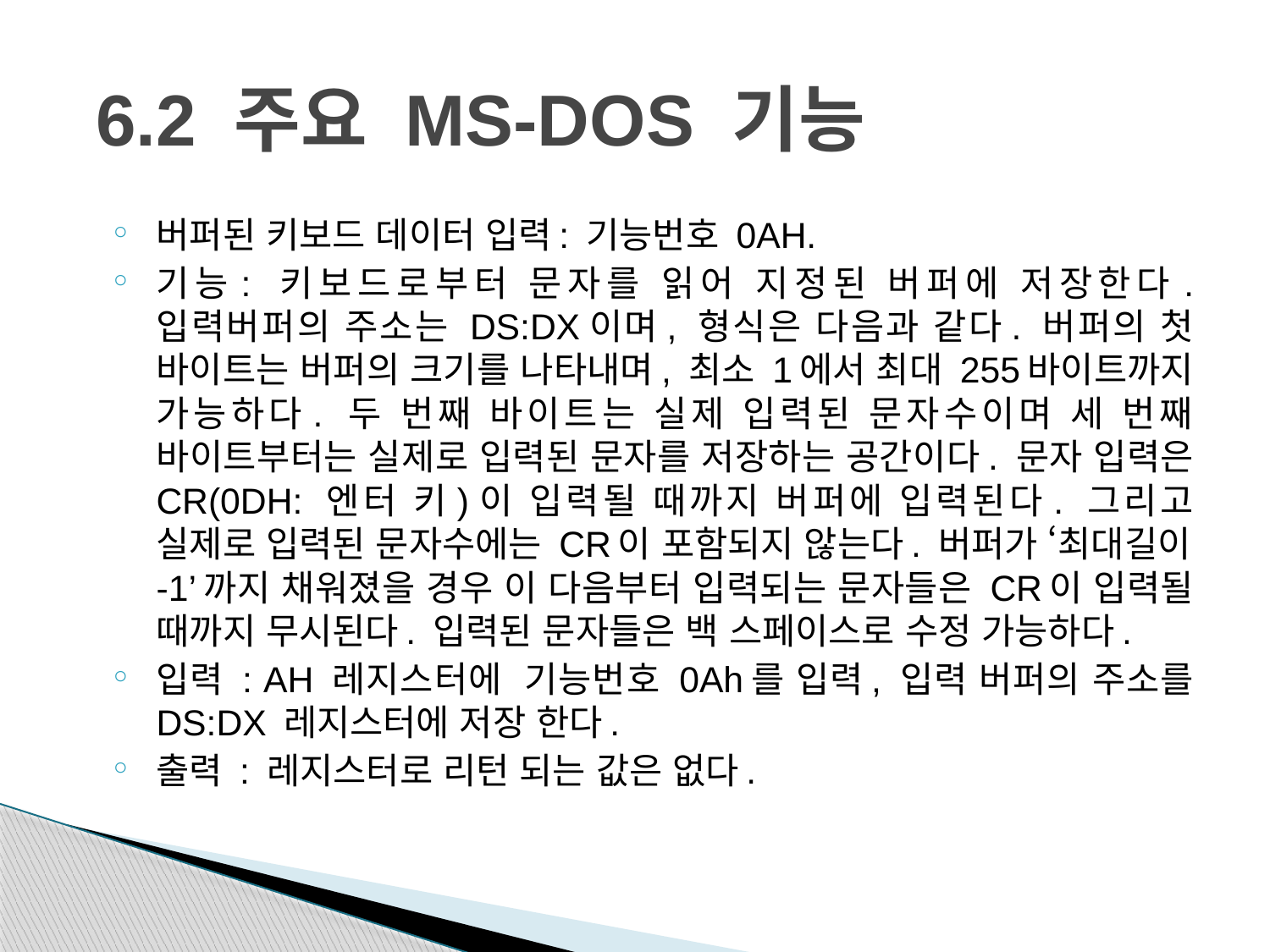

# 6.2 주요 MS-DOS 기능
버퍼된 키보드 데이터 입력: 기능번호 0AH.
기능: 키보드로부터 문자를 읽어 지정된 버퍼에 저장한다. 입력버퍼의 주소는 DS:DX이며, 형식은 다음과 같다. 버퍼의 첫 바이트는 버퍼의 크기를 나타내며, 최소 1에서 최대 255바이트까지 가능하다. 두 번째 바이트는 실제 입력된 문자수이며 세 번째 바이트부터는 실제로 입력된 문자를 저장하는 공간이다. 문자 입력은 CR(0DH: 엔터 키)이 입력될 때까지 버퍼에 입력된다. 그리고 실제로 입력된 문자수에는 CR이 포함되지 않는다. 버퍼가 ‘최대길이-1’까지 채워졌을 경우 이 다음부터 입력되는 문자들은 CR이 입력될 때까지 무시된다. 입력된 문자들은 백 스페이스로 수정 가능하다.
입력 : AH 레지스터에  기능번호 0Ah를 입력, 입력 버퍼의 주소를 DS:DX 레지스터에 저장 한다.
출력 : 레지스터로 리턴 되는 값은 없다.